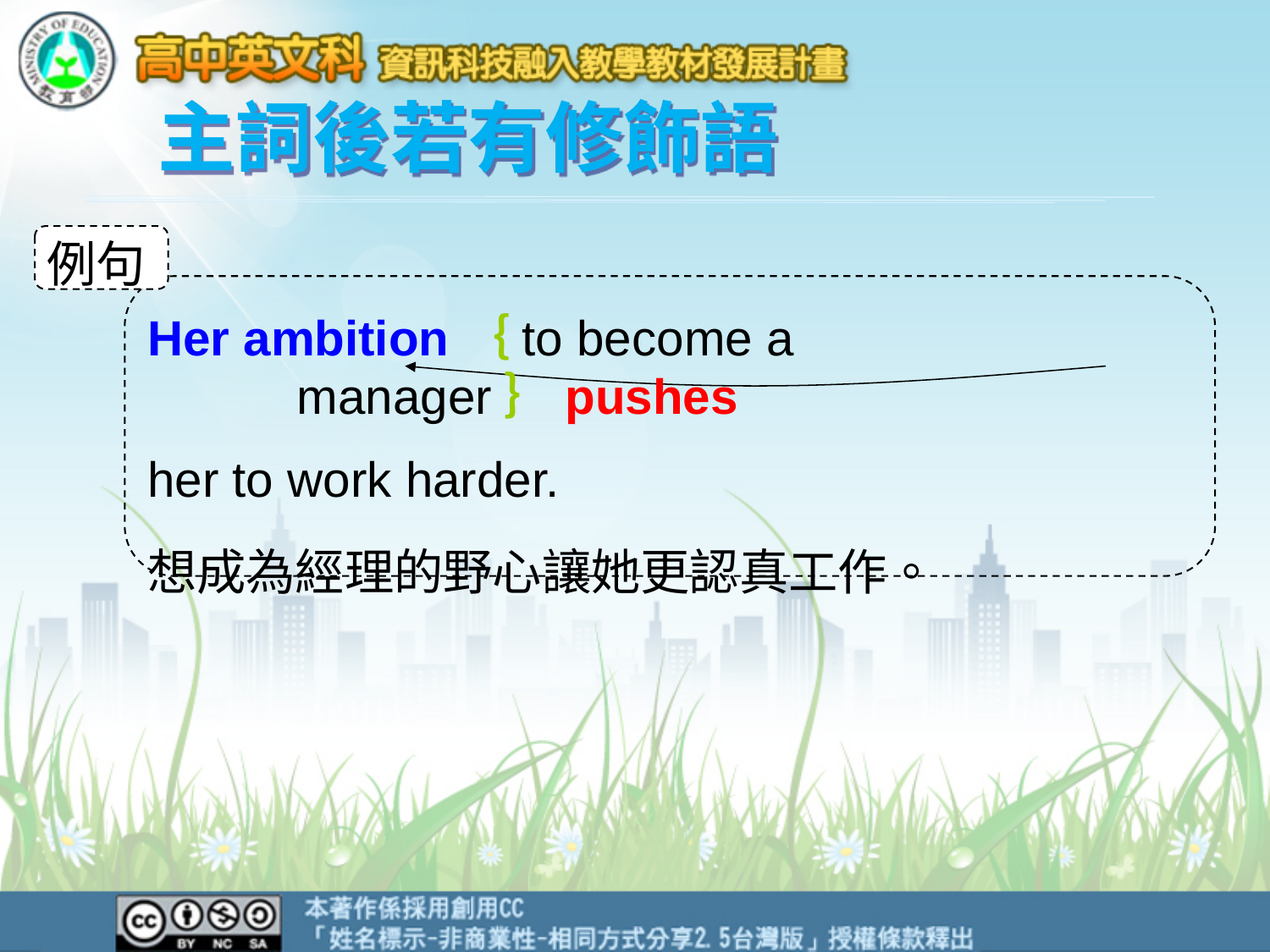

主詞後若有修飾語

例句

Her ambition｛to become a manager｝pushes

her to work harder.

想成為經理的野心讓她更認真工作。